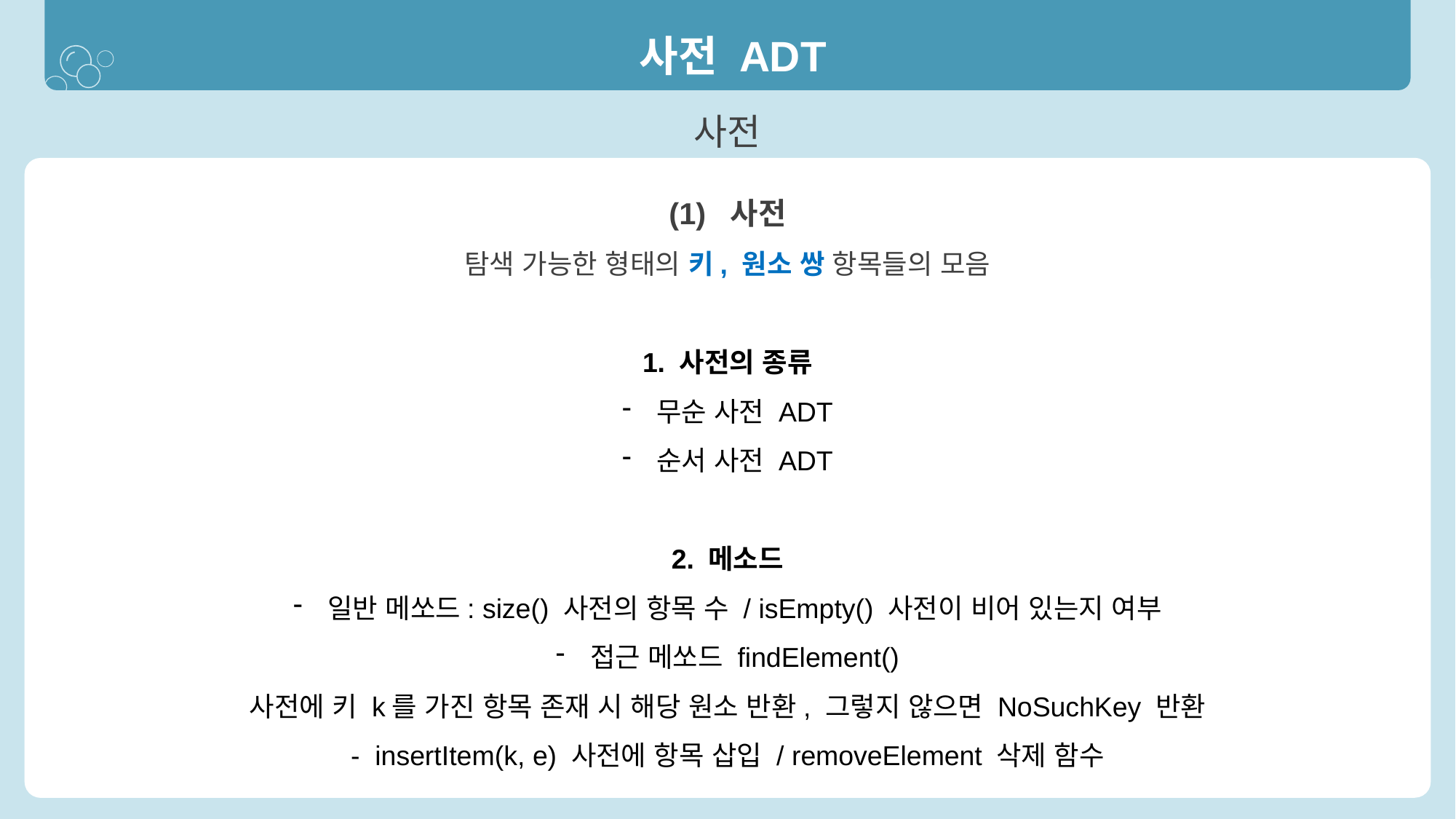

사전 ADT
사전

(1)  사전
탐색 가능한 형태의 키, 원소 쌍 항목들의 모음

1. 사전의 종류
무순 사전 ADT
순서 사전 ADT

2. 메소드
일반 메쏘드: size() 사전의 항목 수 / isEmpty() 사전이 비어 있는지 여부
접근 메쏘드 findElement()
사전에 키 k를 가진 항목 존재 시 해당 원소 반환, 그렇지 않으면 NoSuchKey 반환
-  insertItem(k, e) 사전에 항목 삽입 / removeElement 삭제 함수